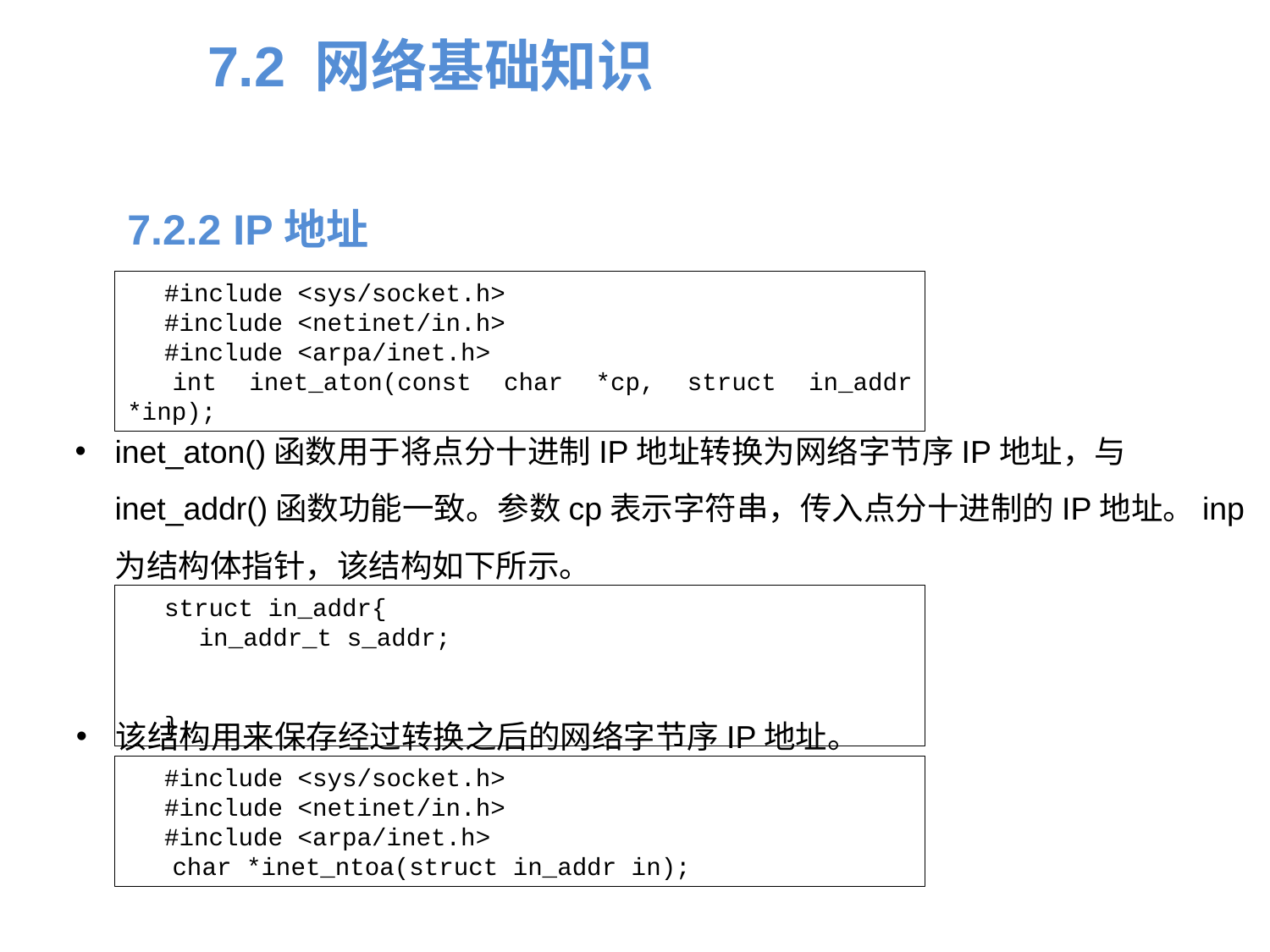

7.2 网络基础知识
7.2.2 IP地址
#include <sys/socket.h>
#include <netinet/in.h>
#include <arpa/inet.h>
int inet_aton(const char *cp, struct in_addr *inp);
inet_aton()函数用于将点分十进制IP地址转换为网络字节序IP地址，与inet_addr()函数功能一致。参数cp表示字符串，传入点分十进制的IP地址。inp为结构体指针，该结构如下所示。
struct in_addr{
in_addr_t s_addr;
};
该结构用来保存经过转换之后的网络字节序IP地址。
#include <sys/socket.h>
#include <netinet/in.h>
#include <arpa/inet.h>
char *inet_ntoa(struct in_addr in);